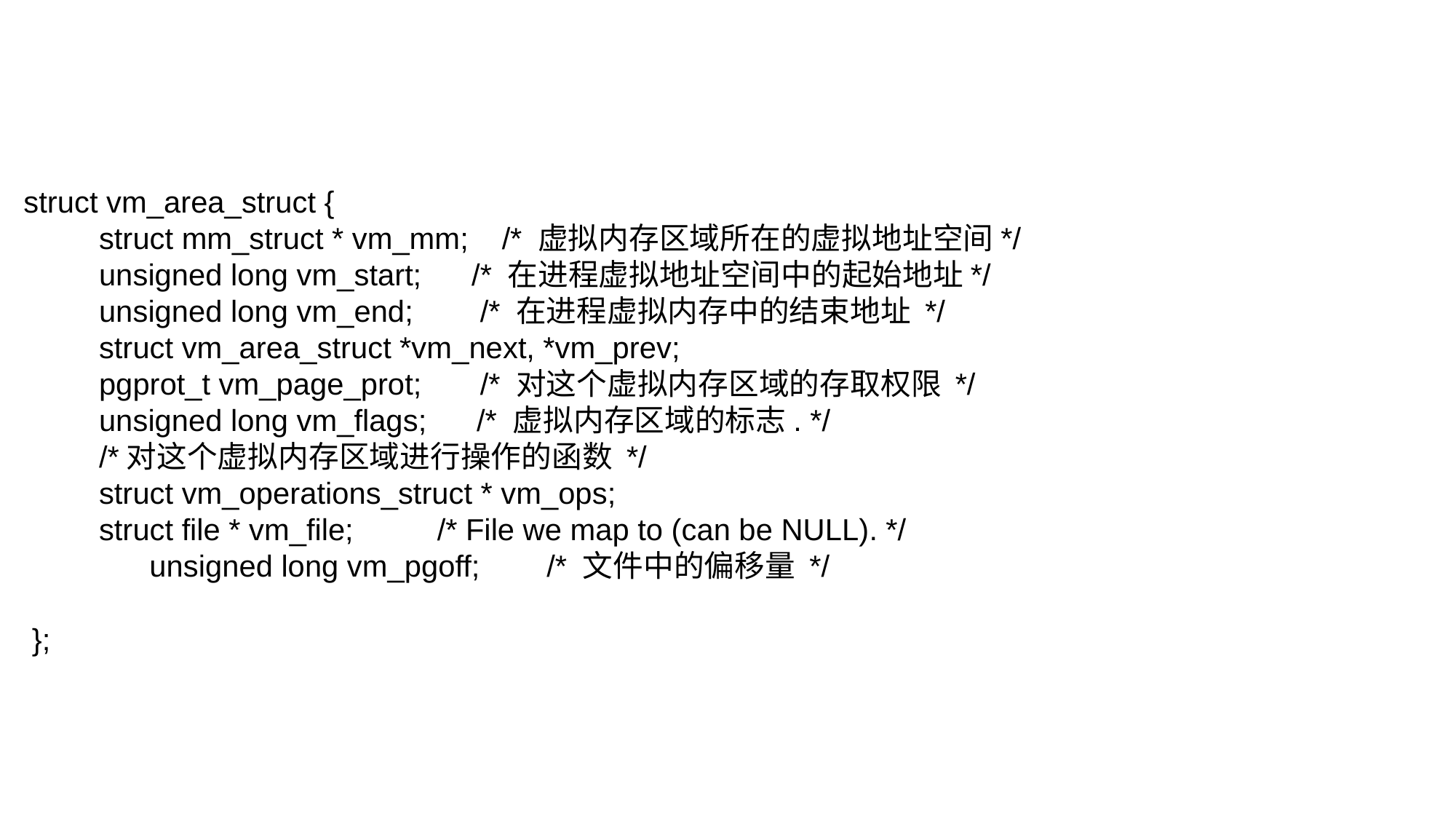

struct vm_area_struct {
         struct mm_struct * vm_mm;    /* 虚拟内存区域所在的虚拟地址空间*/
         unsigned long vm_start;      /* 在进程虚拟地址空间中的起始地址*/
         unsigned long vm_end;        /* 在进程虚拟内存中的结束地址 */
         struct vm_area_struct *vm_next, *vm_prev;
         pgprot_t vm_page_prot;       /* 对这个虚拟内存区域的存取权限 */
         unsigned long vm_flags;      /* 虚拟内存区域的标志. */
         /*对这个虚拟内存区域进行操作的函数 */
         struct vm_operations_struct * vm_ops;
         struct file * vm_file;          /* File we map to (can be NULL). */
	  unsigned long vm_pgoff;        /* 文件中的偏移量 */

 };